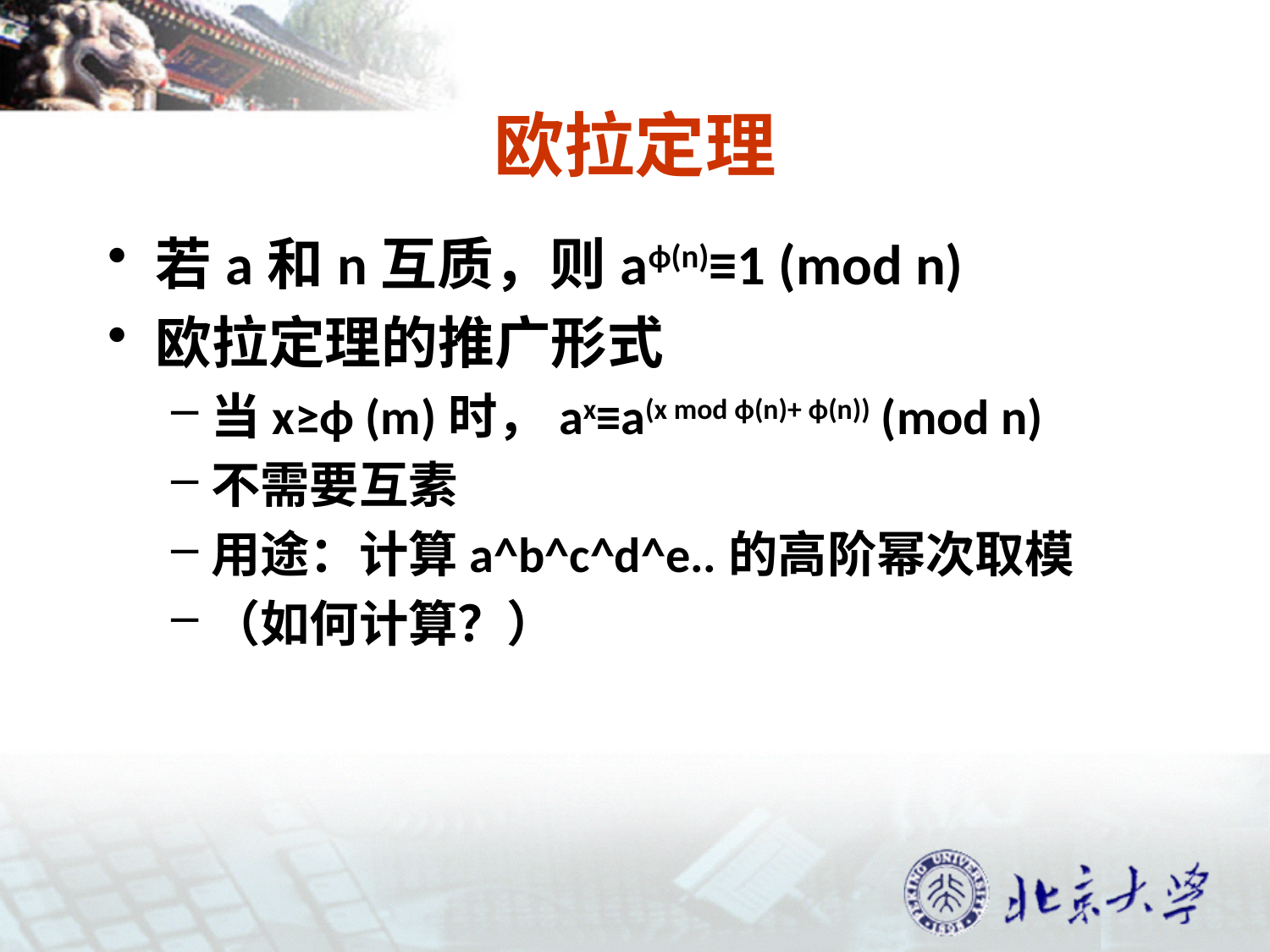

# 欧拉定理
若a和n互质，则aϕ(n)≡1 (mod n)
欧拉定理的推广形式
当x≥ϕ (m)时，ax≡a(x mod ϕ(n)+ ϕ(n)) (mod n)
不需要互素
用途：计算a^b^c^d^e..的高阶幂次取模
（如何计算？）